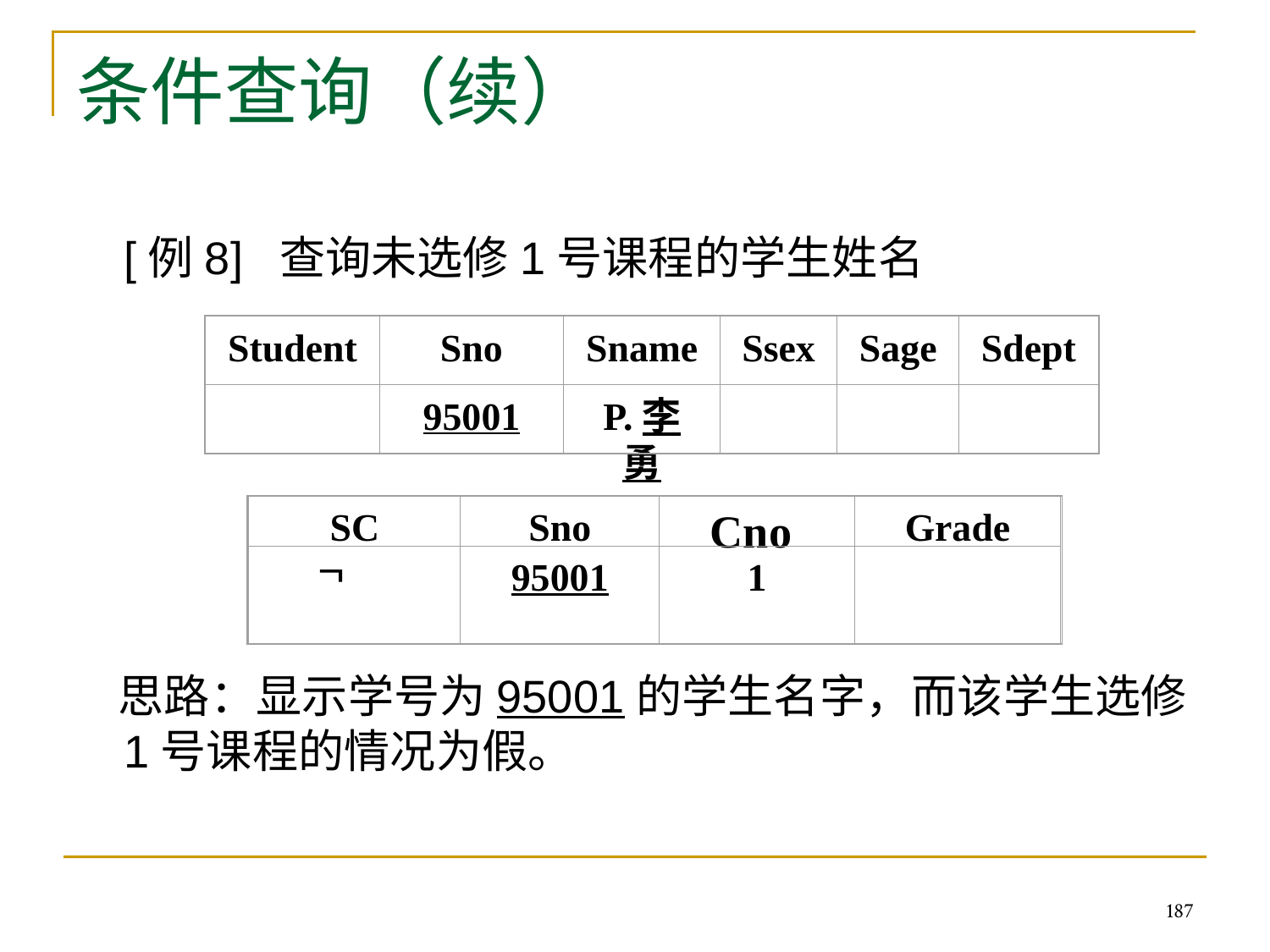

# 条件查询（续）
[例8]  查询未选修1号课程的学生姓名

   思路：显示学号为95001的学生名字，而该学生选修1号课程的情况为假。

Student

Sno

Sname

Ssex

Sage

Sdept

95001

P.李勇

SC

Sno

Cno

Grade

95001

1

¬
187